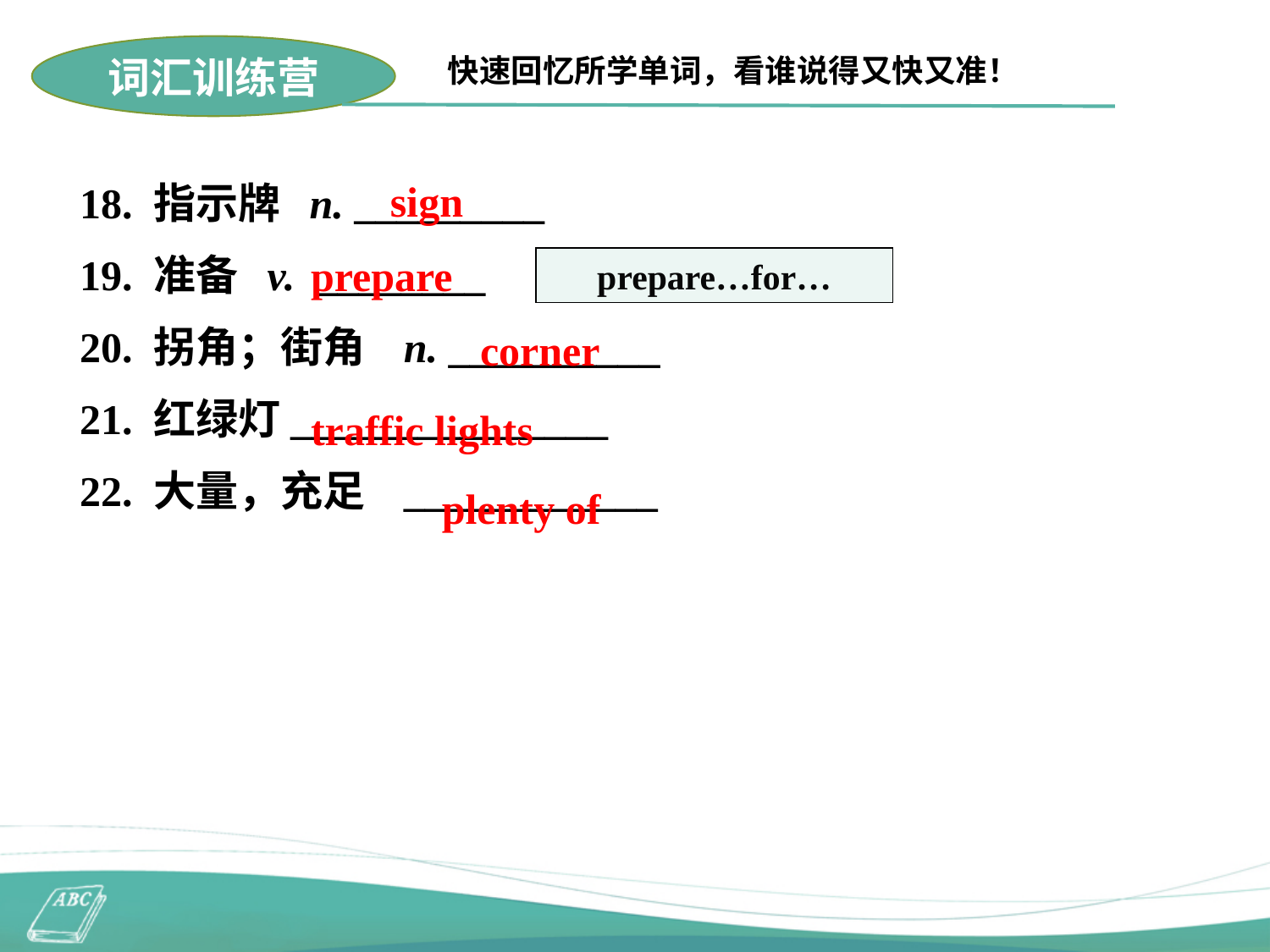

词汇训练营
快速回忆所学单词，看谁说得又快又准！
 sign
18. 指示牌  n. _________
19. 准备  v.  ________
20. 拐角；街角   n. __________
21. 红绿灯_______________
22. 大量，充足   ____________
 prepare
prepare…for…
  corner
 traffic lights
    plenty of